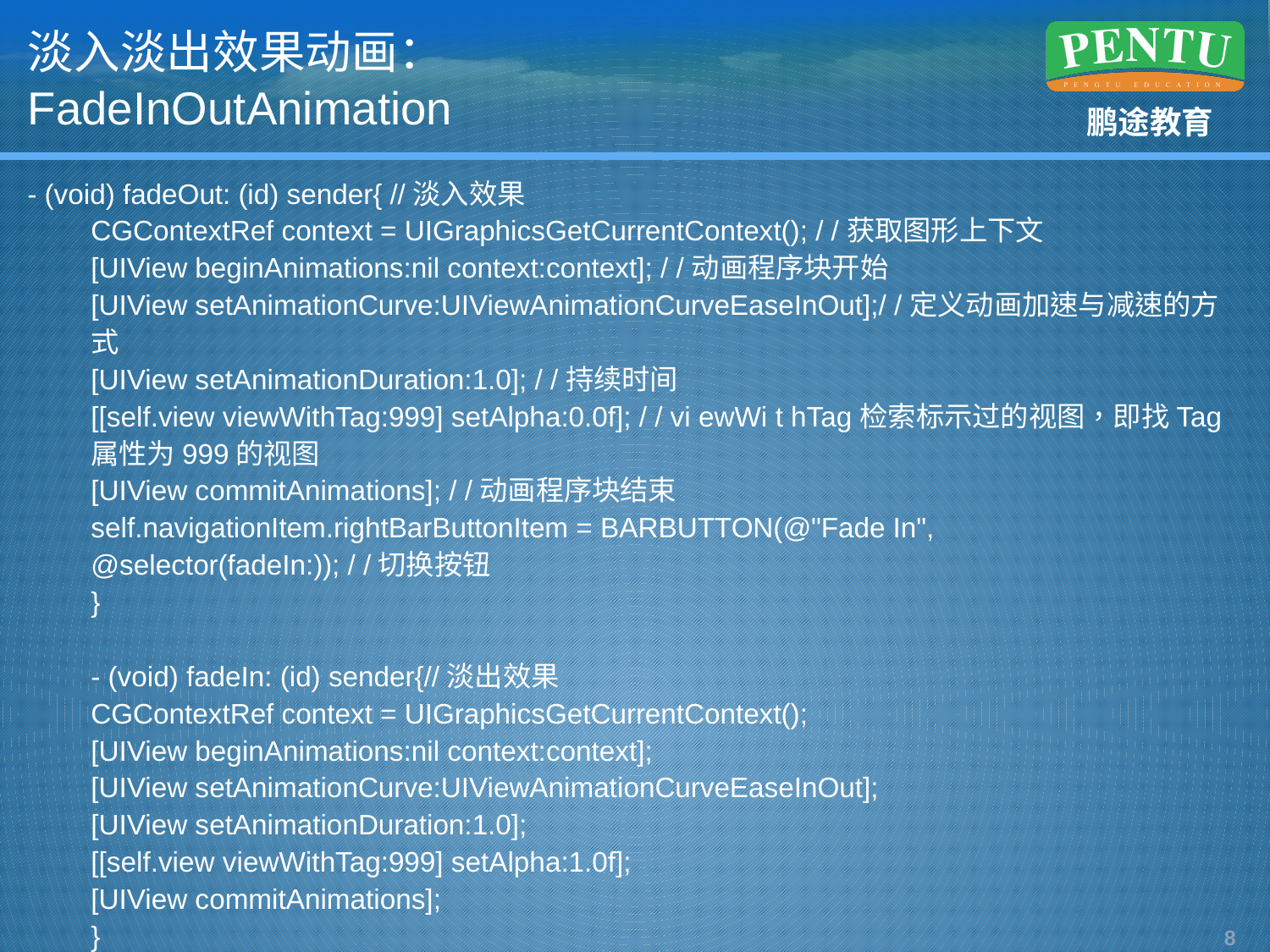

# 淡入淡出效果动画： FadeInOutAnimation
- (void) fadeOut: (id) sender{ //淡入效果
CGContextRef context = UIGraphicsGetCurrentContext(); / /获取图形上下文
[UIView beginAnimations:nil context:context]; / /动画程序块开始
[UIView setAnimationCurve:UIViewAnimationCurveEaseInOut];/ /定义动画加速与减速的方式
[UIView setAnimationDuration:1.0]; / /持续时间
[[self.view viewWithTag:999] setAlpha:0.0f]; / / vi ewWi t hTag检索标示过的视图，即找Tag属性为999的视图
[UIView commitAnimations]; / /动画程序块结束
self.navigationItem.rightBarButtonItem = BARBUTTON(@"Fade In", @selector(fadeIn:)); / /切换按钮
}

- (void) fadeIn: (id) sender{//淡出效果
CGContextRef context = UIGraphicsGetCurrentContext();
[UIView beginAnimations:nil context:context];
[UIView setAnimationCurve:UIViewAnimationCurveEaseInOut];
[UIView setAnimationDuration:1.0];
[[self.view viewWithTag:999] setAlpha:1.0f];
[UIView commitAnimations];
}
8